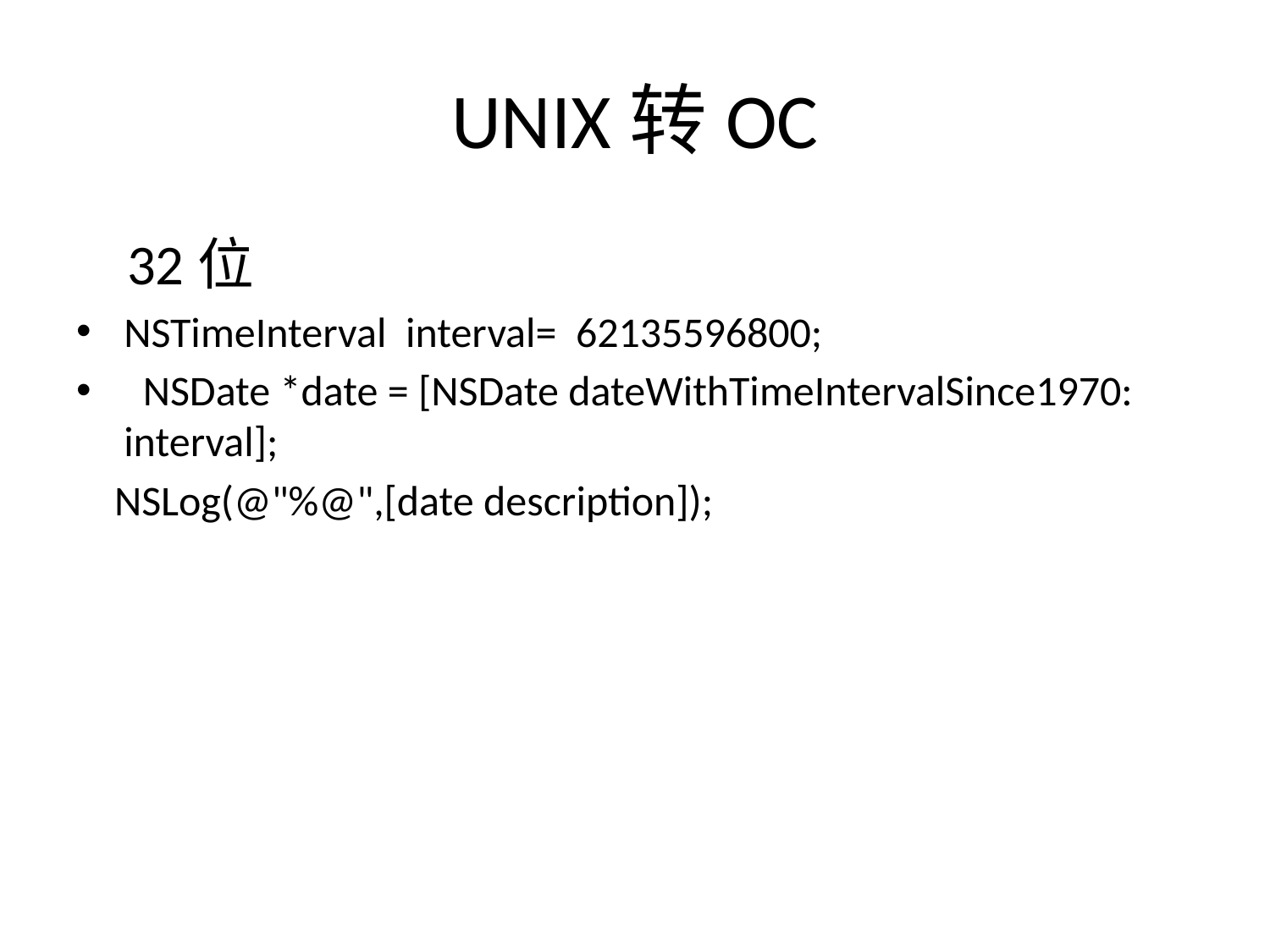

# UNIX转OC
    32位
NSTimeInterval  interval=  62135596800;
  NSDate *date = [NSDate dateWithTimeIntervalSince1970: interval];
    NSLog(@"%@",[date description]);